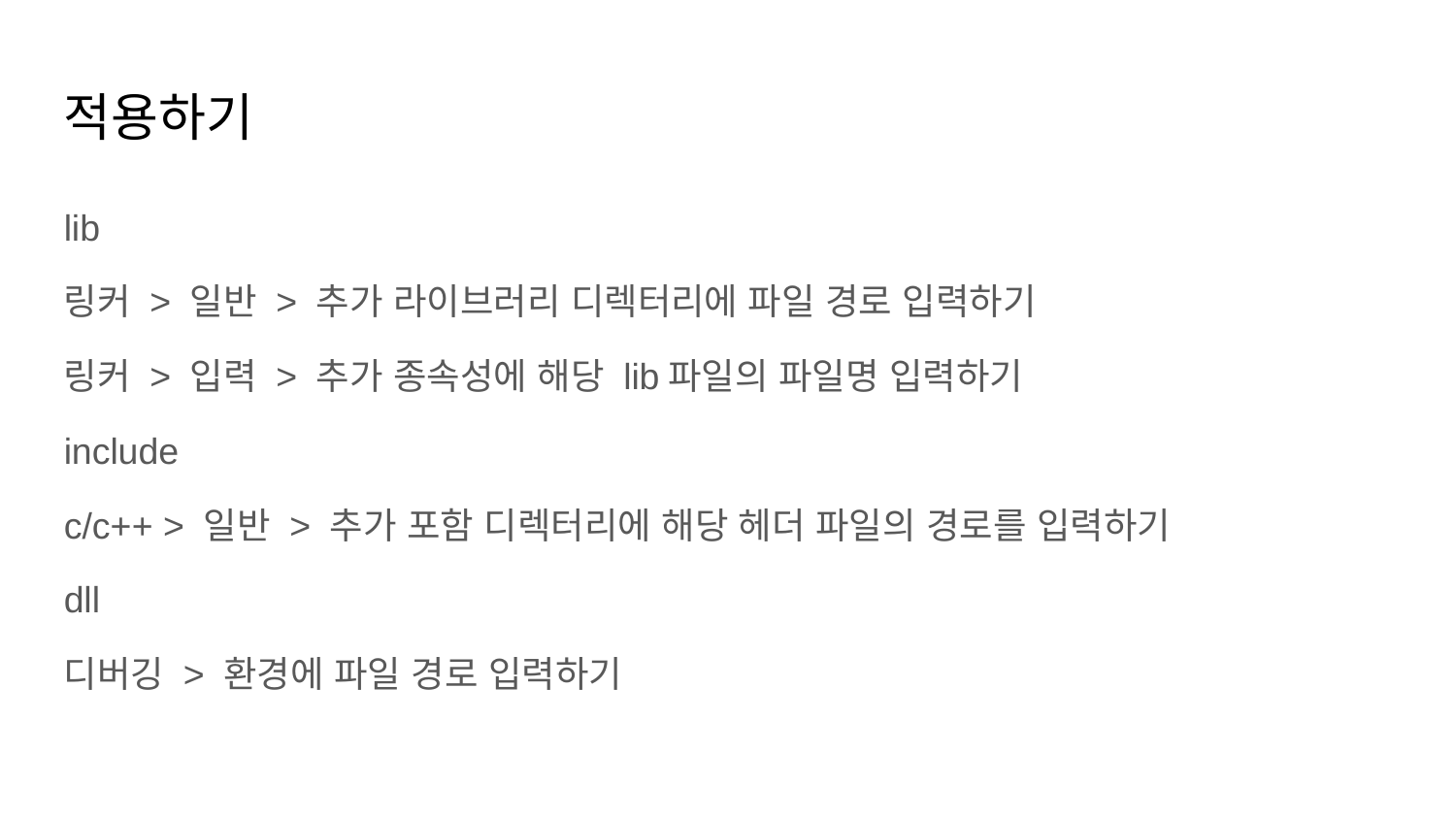

적용하기
lib
링커 > 일반 > 추가 라이브러리 디렉터리에 파일 경로 입력하기
링커 > 입력 > 추가 종속성에 해당 lib파일의 파일명 입력하기
include
c/c++ > 일반 > 추가 포함 디렉터리에 해당 헤더 파일의 경로를 입력하기
dll
디버깅 > 환경에 파일 경로 입력하기